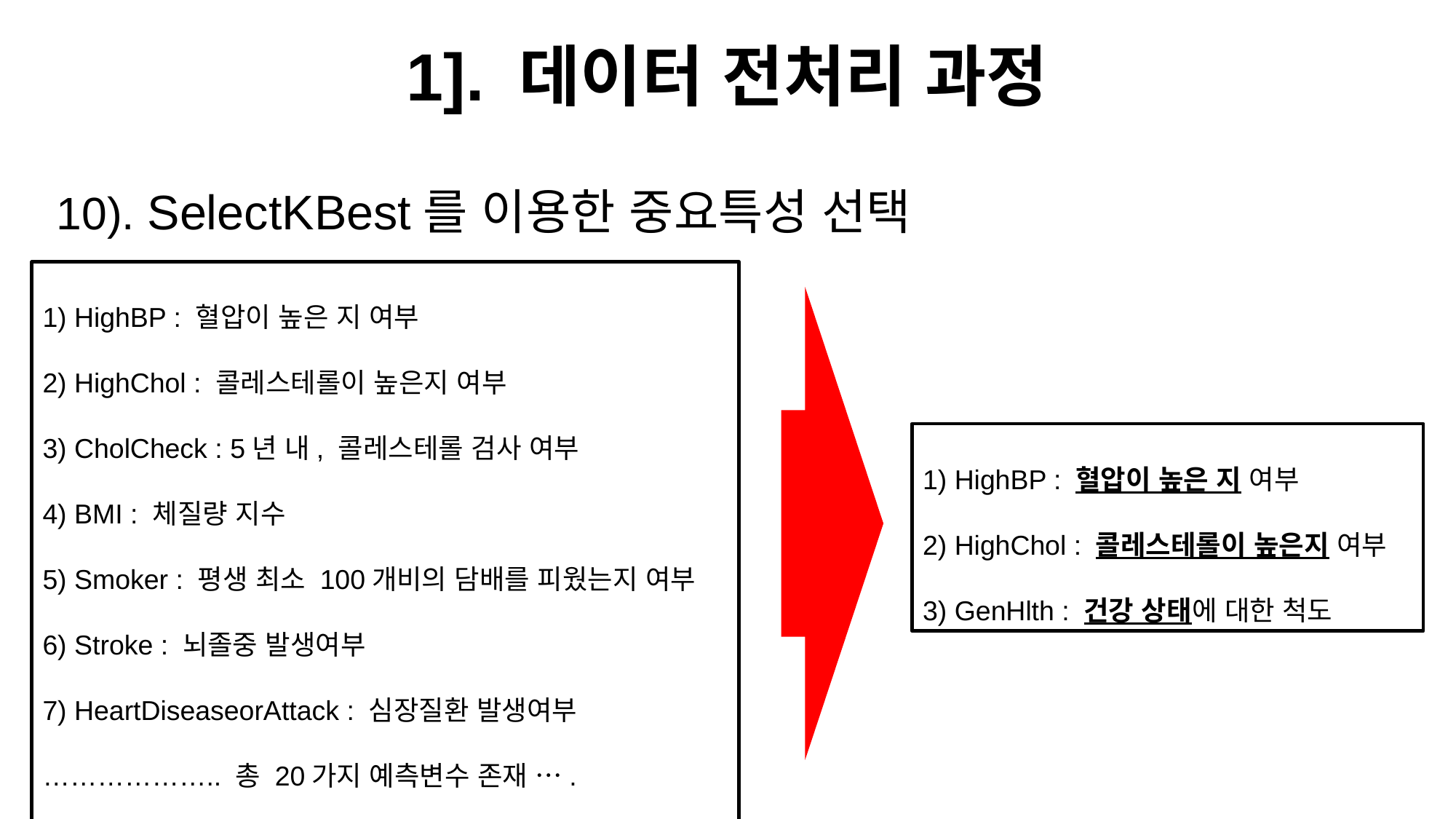

# 1]. 데이터 전처리 과정
10). SelectKBest를 이용한 중요특성 선택
1) HighBP : 혈압이 높은 지 여부
2) HighChol : 콜레스테롤이 높은지 여부
3) CholCheck : 5년 내, 콜레스테롤 검사 여부
4) BMI : 체질량 지수
5) Smoker : 평생 최소 100개비의 담배를 피웠는지 여부
6) Stroke : 뇌졸중 발생여부
7) HeartDiseaseorAttack : 심장질환 발생여부
……………….. 총 20가지 예측변수 존재 ….……………..

1) HighBP : 혈압이 높은 지 여부
2) HighChol : 콜레스테롤이 높은지 여부
3) GenHlth : 건강 상태에 대한 척도